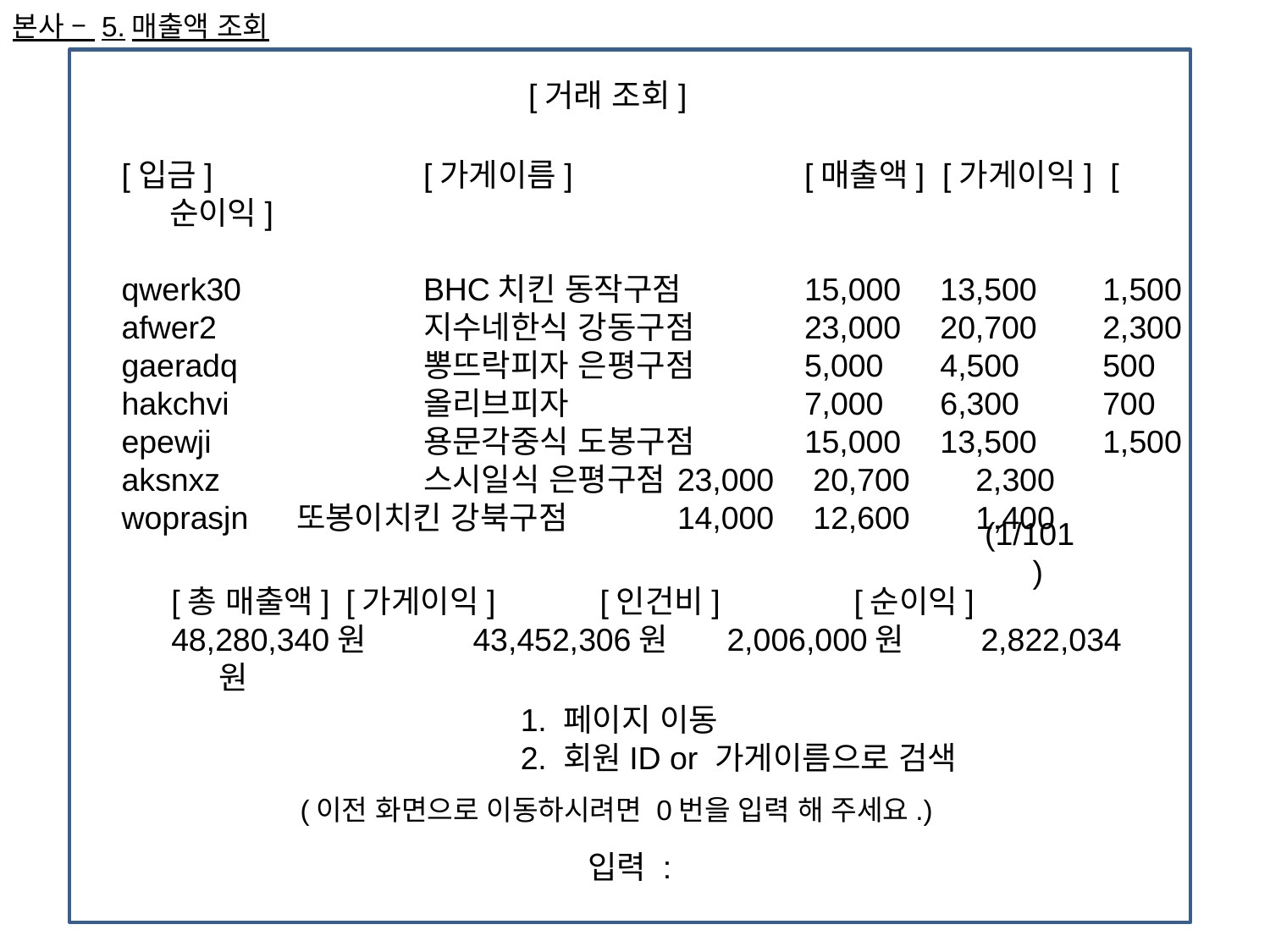

본사 – 5.매출액 조회

[거래 조회]
[입금]		[가게이름]		[매출액]  [가게이익]  [순이익]

qwerk30		BHC치킨 동작구점	15,000	 13,500	     1,500
afwer2		지수네한식 강동구점	23,000	 20,700	     2,300
gaeradq		뽕뜨락피자 은평구점	5,000	 4,500	     500
hakchvi		올리브피자		7,000	 6,300	     700
epewji		용문각중식 도봉구점	15,000	 13,500	     1,500
aksnxz		스시일식 은평구점	23,000	 20,700	     2,300
woprasjn	또봉이치킨 강북구점	14,000	 12,600	     1,400
(1/101)
[총 매출액]	[가게이익]	[인건비]		[순이익]
48,280,340원	43,452,306원	2,006,000원	2,822,034원
				1. 페이지 이동
				2. 회원ID or 가게이름으로 검색
(이전 화면으로 이동하시려면 0번을 입력 해 주세요.)
입력 :